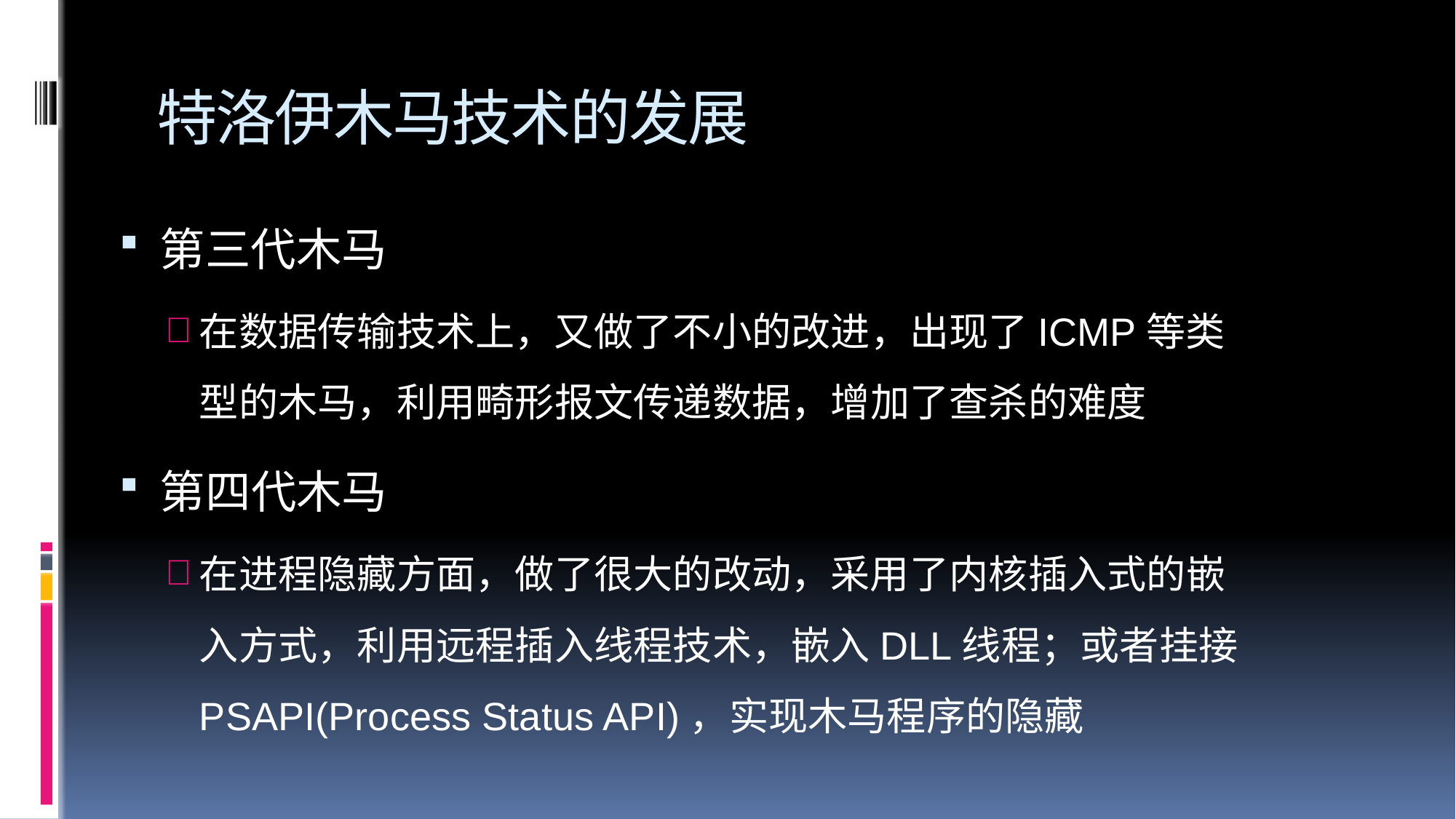

# 特洛伊木马技术的发展
第三代木马
在数据传输技术上，又做了不小的改进，出现了ICMP等类型的木马，利用畸形报文传递数据，增加了查杀的难度
第四代木马
在进程隐藏方面，做了很大的改动，采用了内核插入式的嵌入方式，利用远程插入线程技术，嵌入DLL线程；或者挂接PSAPI(Process Status API)，实现木马程序的隐藏